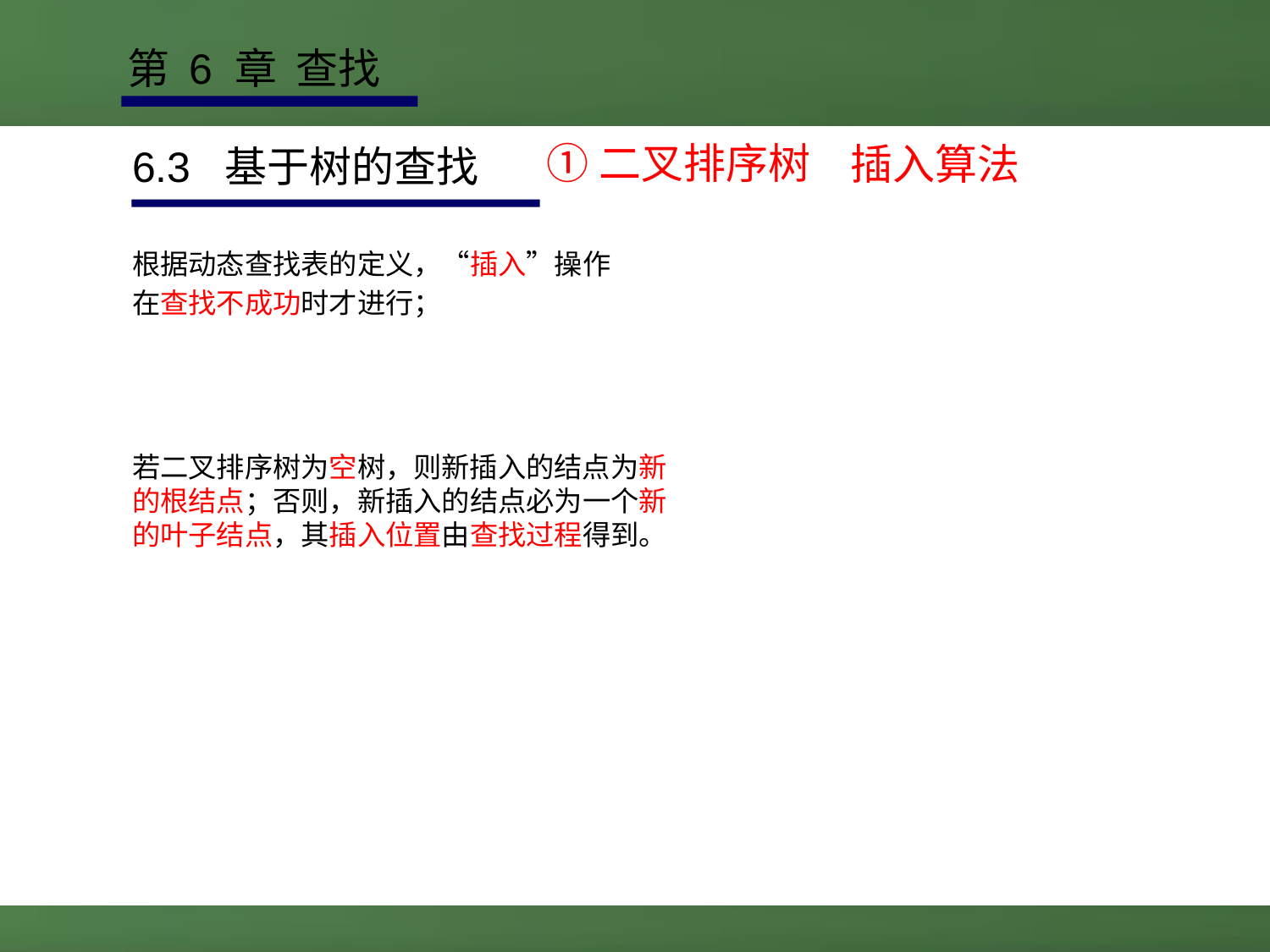

第 6 章  查找

①二叉排序树
插入算法
6.3  基于树的查找

根据动态查找表的定义，“插入”操作
在查找不成功时才进行；
若二叉排序树为空树，则新插入的结点为新
的根结点；否则，新插入的结点必为一个新
的叶子结点，其插入位置由查找过程得到。